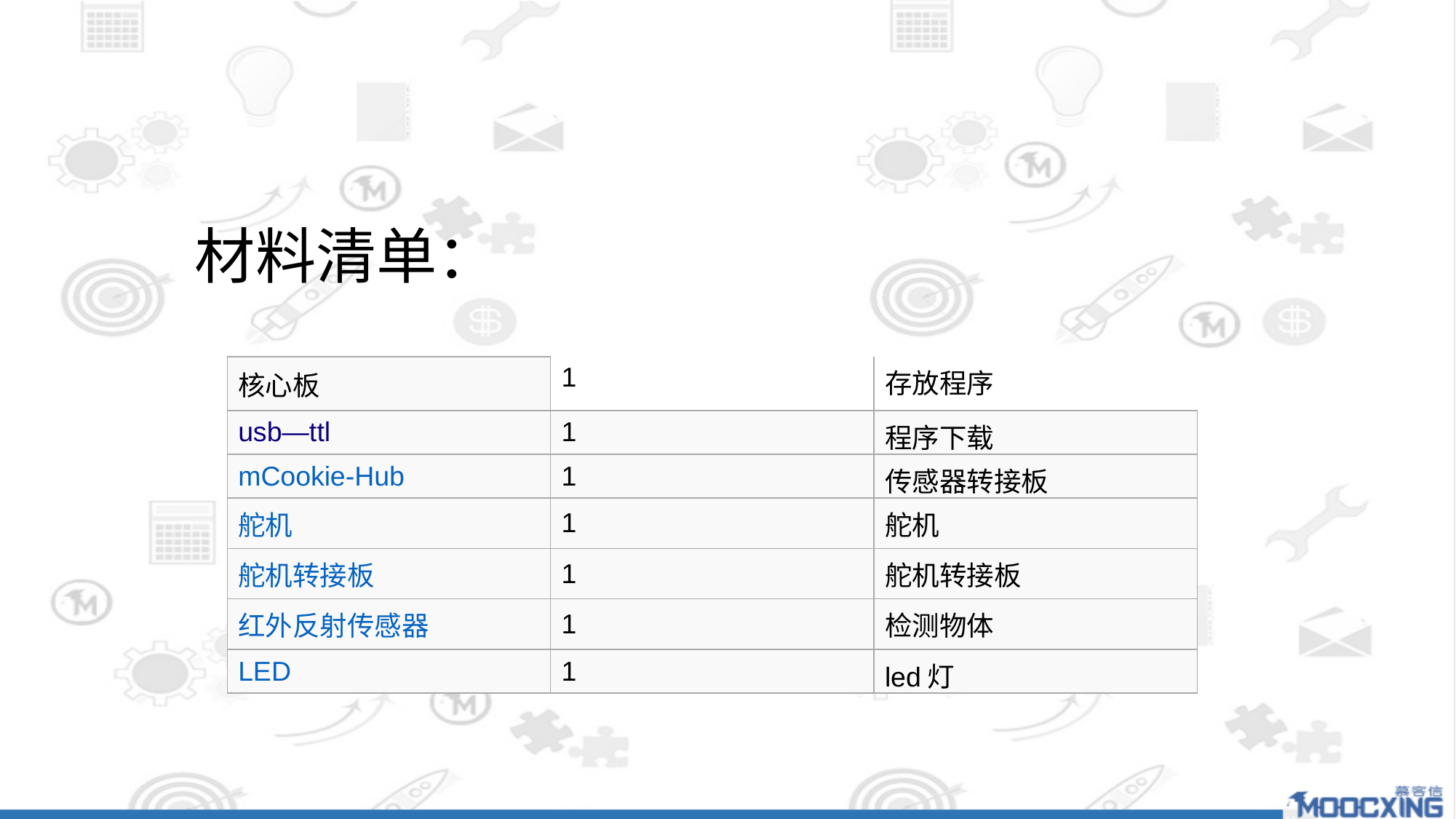

材料清单：
| 核心板 | 1 | 存放程序 |
| --- | --- | --- |
| usb—ttl | 1 | 程序下载 |
| mCookie-Hub | 1 | 传感器转接板 |
| 舵机 | 1 | 舵机 |
| 舵机转接板 | 1 | 舵机转接板 |
| 红外反射传感器 | 1 | 检测物体 |
| LED | 1 | led灯 |